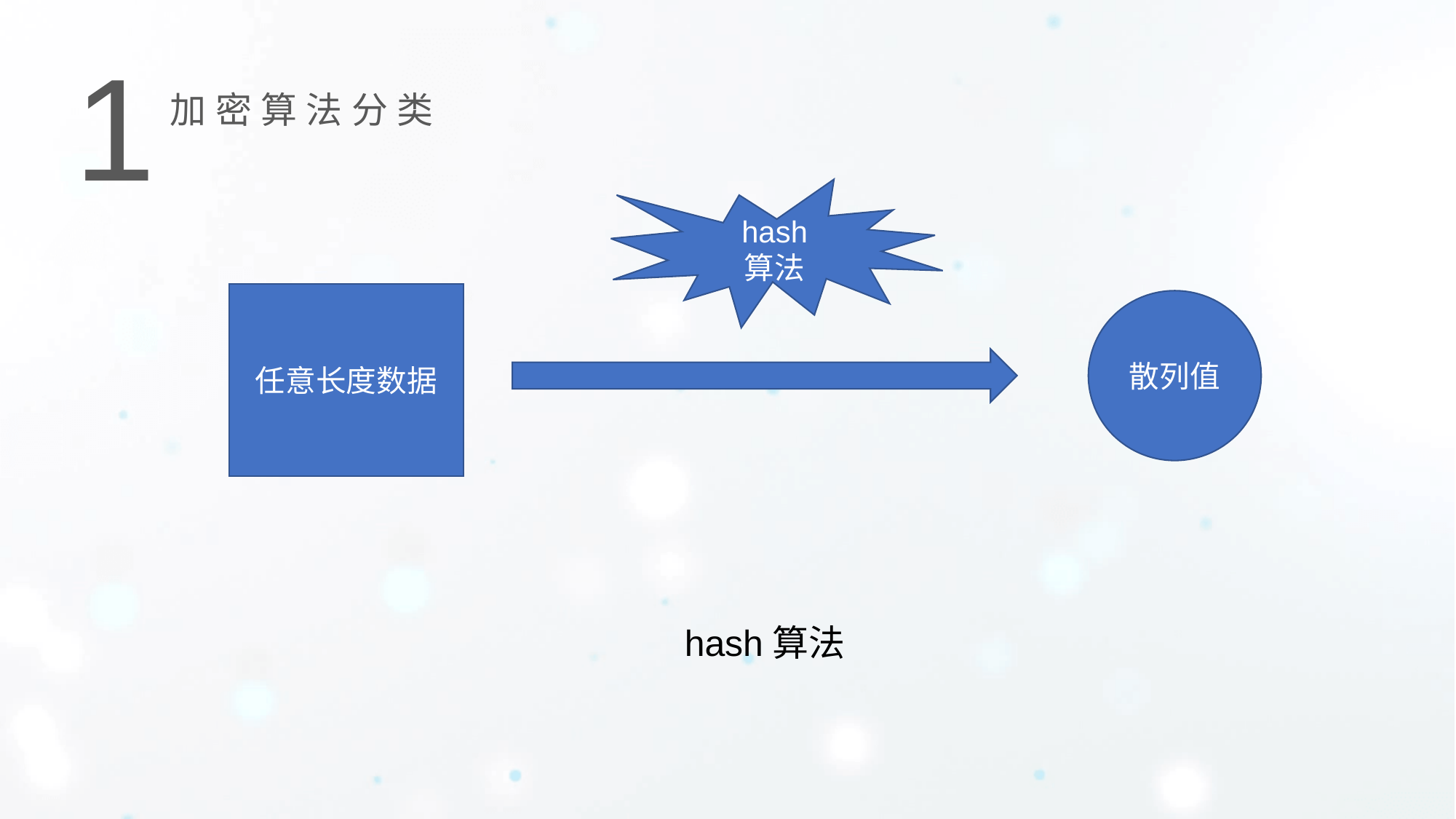

1
加密算法分类
hash
算法
任意长度数据
散列值

hash算法